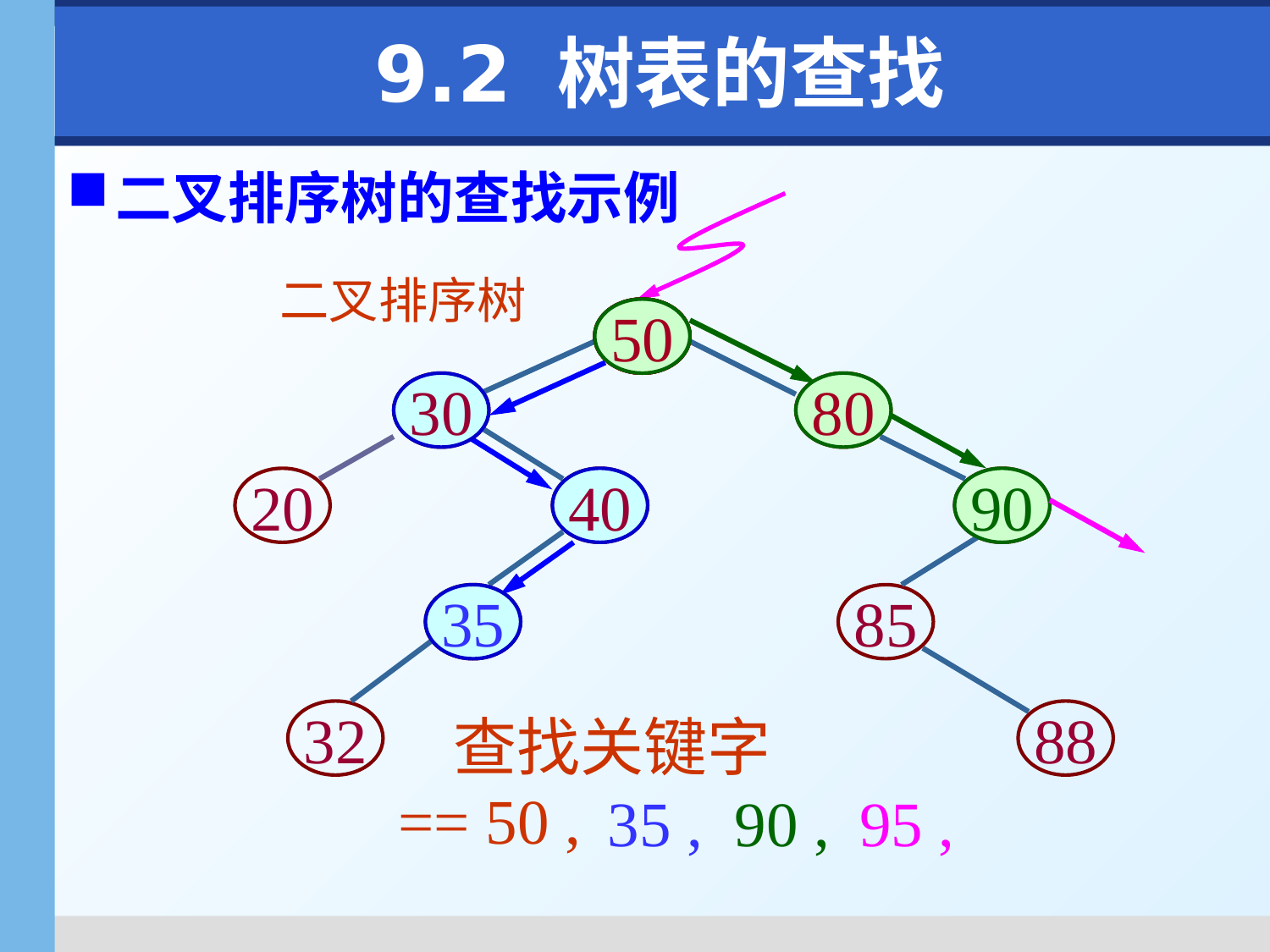

# 9.2 树表的查找
二叉排序树的查找示例

二叉排序树
50

30
80

20
40
90

35
85

32
88
50
50
50
50
50

30
80

40
90

35
查找关键字
== 50 ,
35 ,
90 ,
95 ,